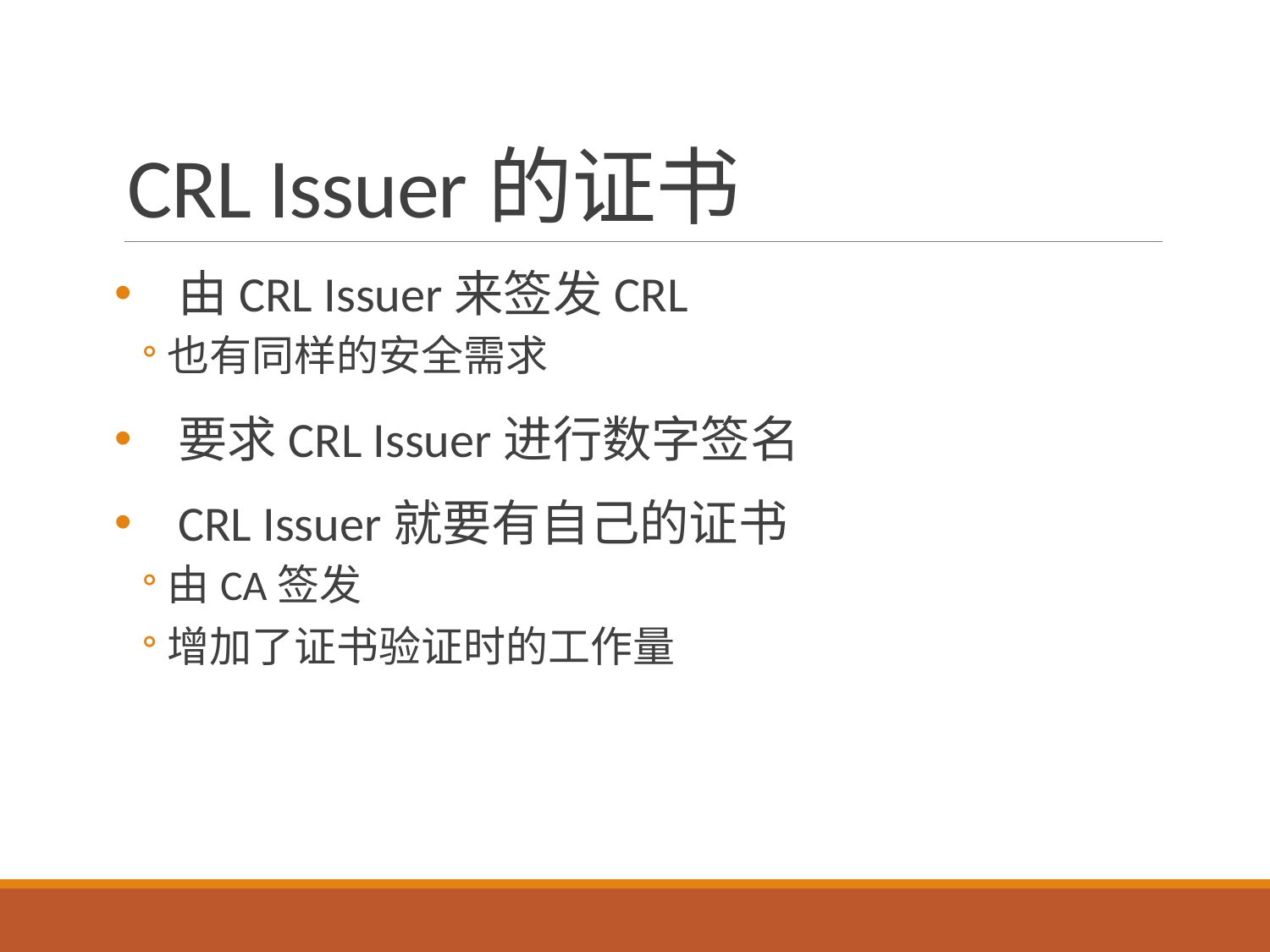

# CRL Issuer的证书
由CRL Issuer来签发CRL
也有同样的安全需求
要求CRL Issuer进行数字签名
CRL Issuer就要有自己的证书
由CA签发
增加了证书验证时的工作量
59